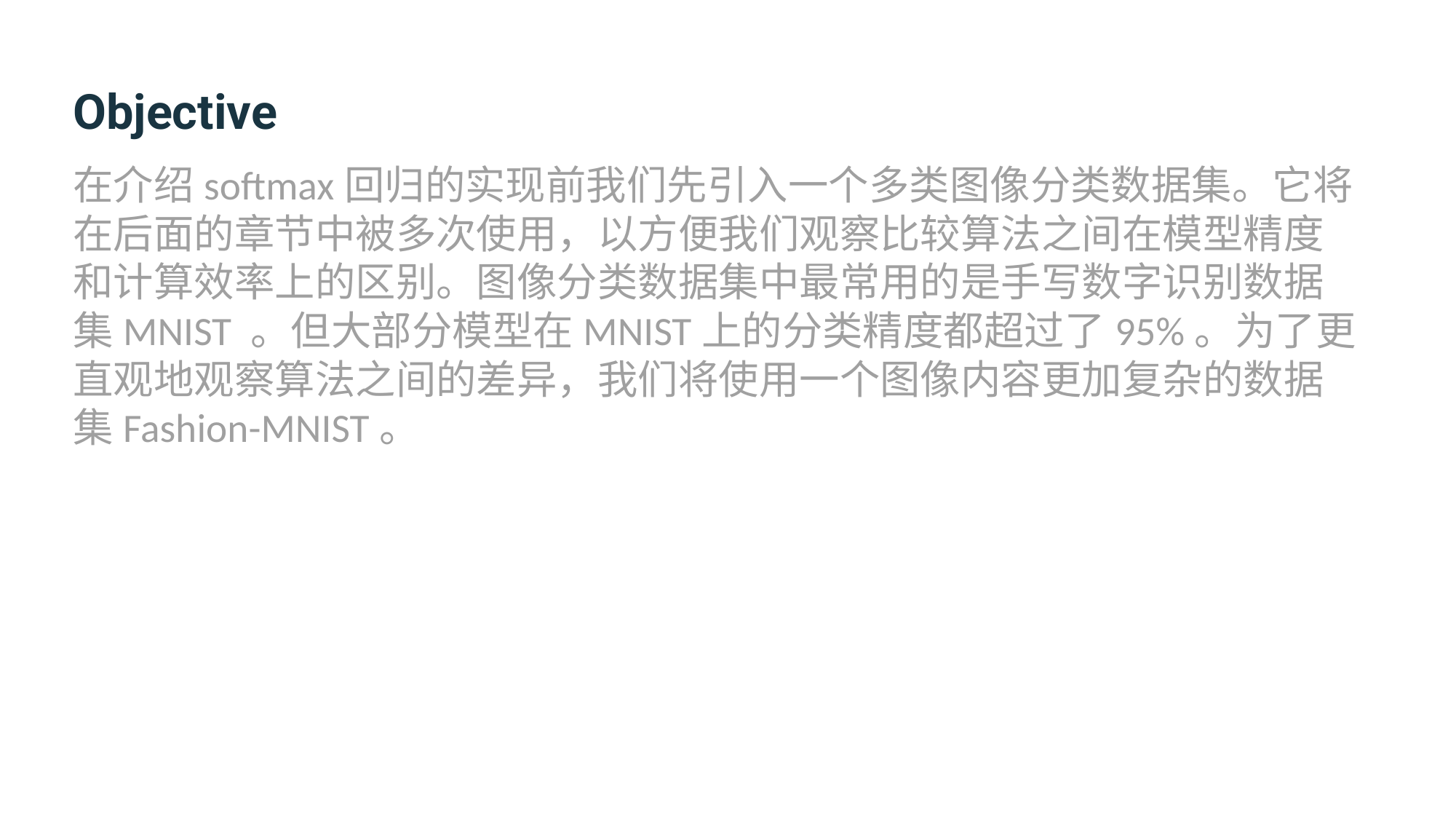

# Objective

在介绍softmax回归的实现前我们先引入一个多类图像分类数据集。它将在后面的章节中被多次使用，以方便我们观察比较算法之间在模型精度和计算效率上的区别。图像分类数据集中最常用的是手写数字识别数据集MNIST 。但大部分模型在MNIST上的分类精度都超过了95%。为了更直观地观察算法之间的差异，我们将使用一个图像内容更加复杂的数据集Fashion-MNIST。